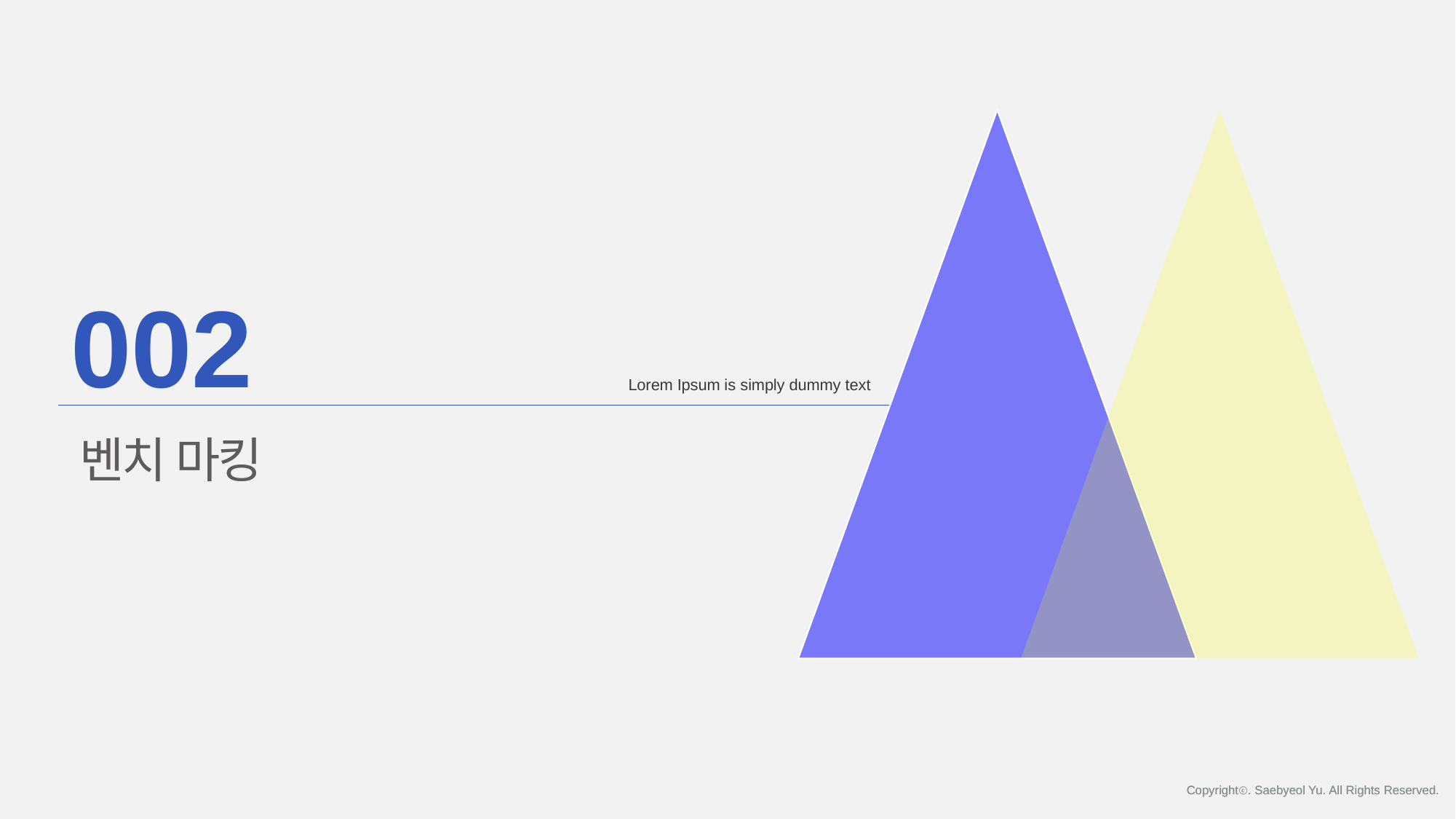

002
Lorem Ipsum is simply dummy text
벤치 마킹
Copyrightⓒ. Saebyeol Yu. All Rights Reserved.